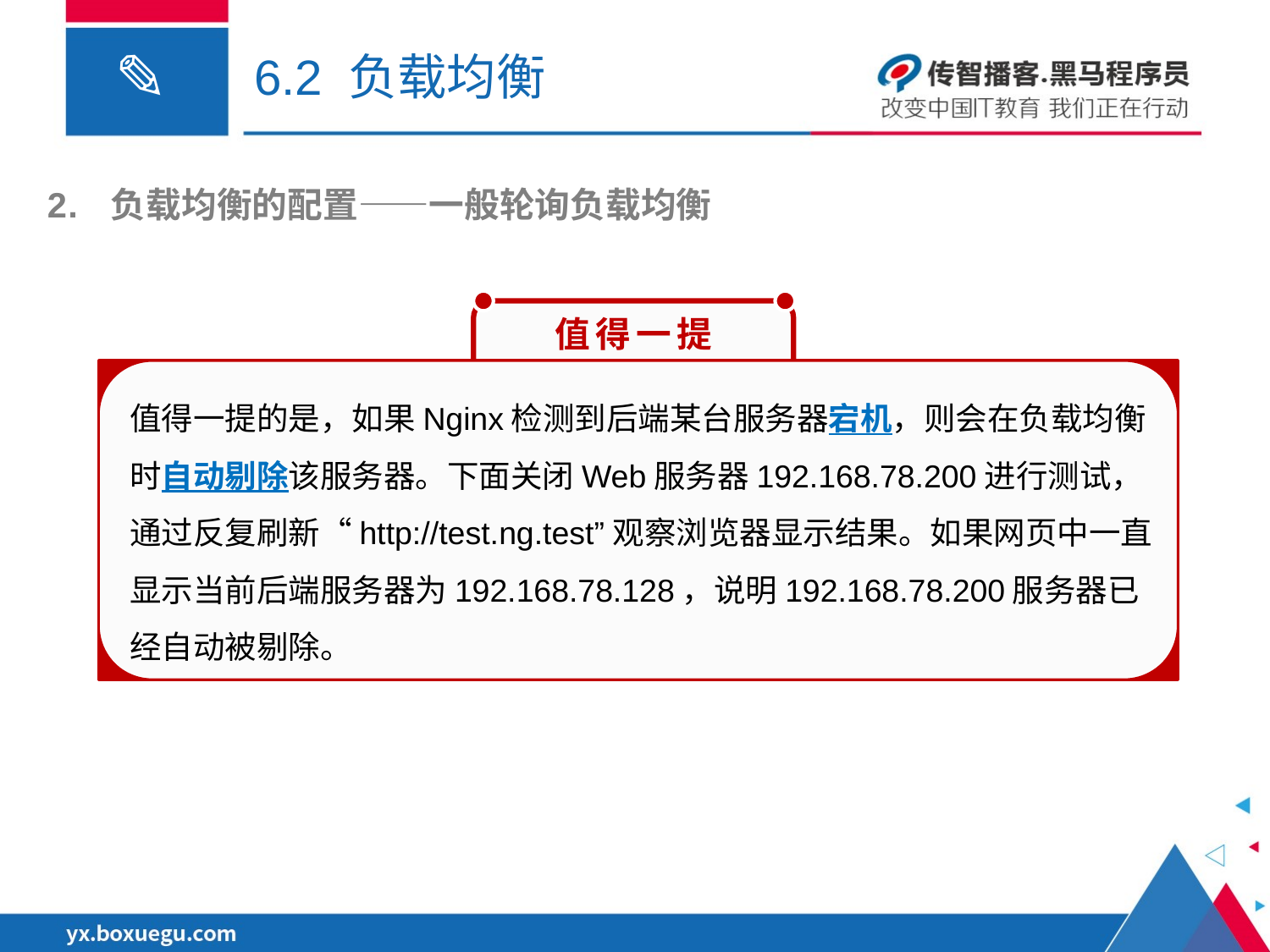

# 6.2 负载均衡
负载均衡的配置——一般轮询负载均衡

值得一提

值得一提的是，如果Nginx检测到后端某台服务器宕机，则会在负载均衡时自动剔除该服务器。下面关闭Web服务器192.168.78.200进行测试，通过反复刷新“http://test.ng.test”观察浏览器显示结果。如果网页中一直显示当前后端服务器为192.168.78.128，说明192.168.78.200服务器已经自动被剔除。